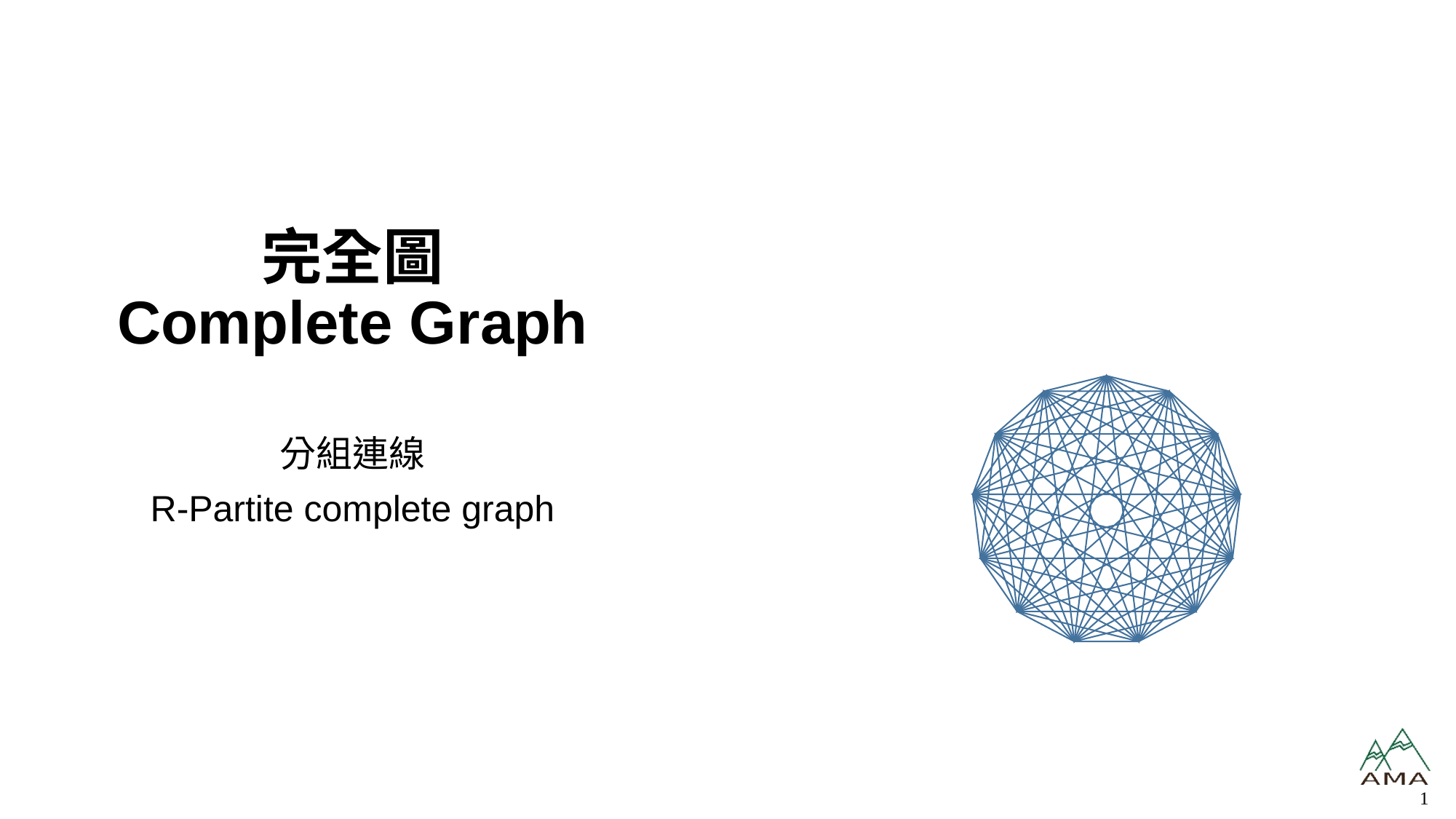

# 完全圖 Complete Graph

分組連線
R-Partite complete graph
1